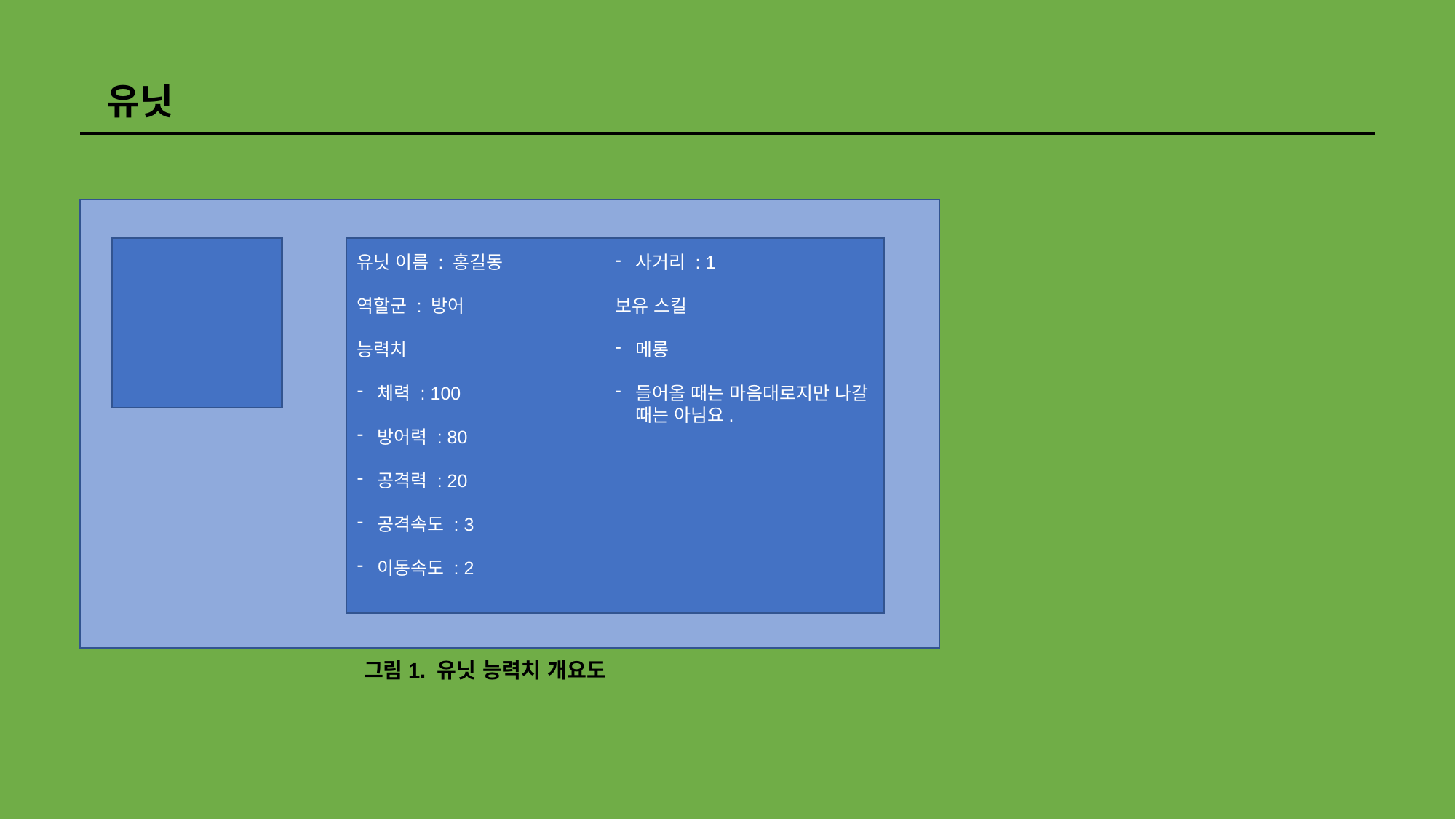

유닛

유닛 이름 : 홍길동

역할군 : 방어

능력치

체력 : 100

방어력 : 80

공격력 : 20

공격속도 : 3

이동속도 : 2

사거리 : 1

보유 스킬

메롱

들어올 때는 마음대로지만 나갈 때는 아님요.
그림1. 유닛 능력치 개요도